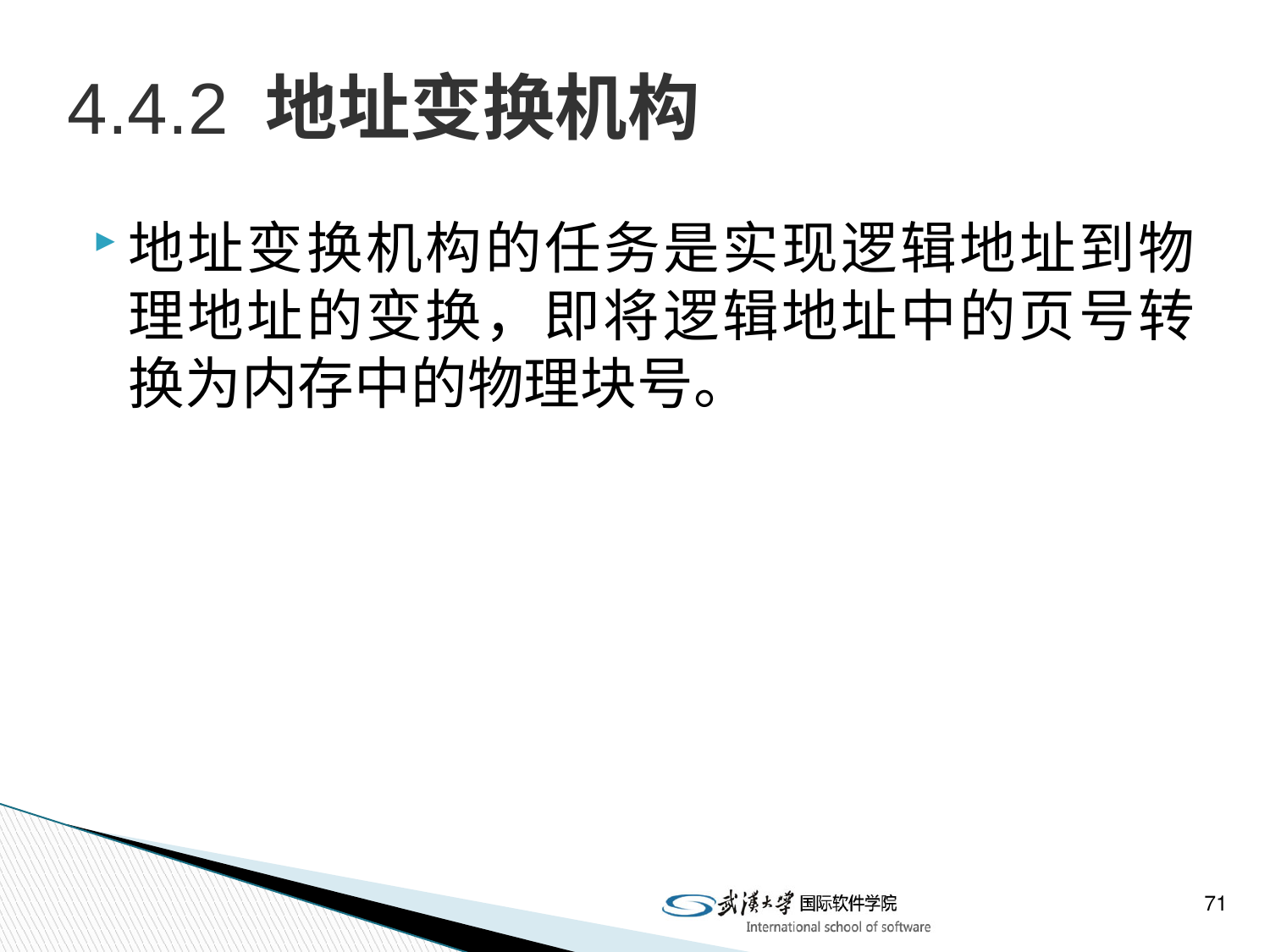

# 4.4.2 地址变换机构
地址变换机构的任务是实现逻辑地址到物理地址的变换，即将逻辑地址中的页号转换为内存中的物理块号。